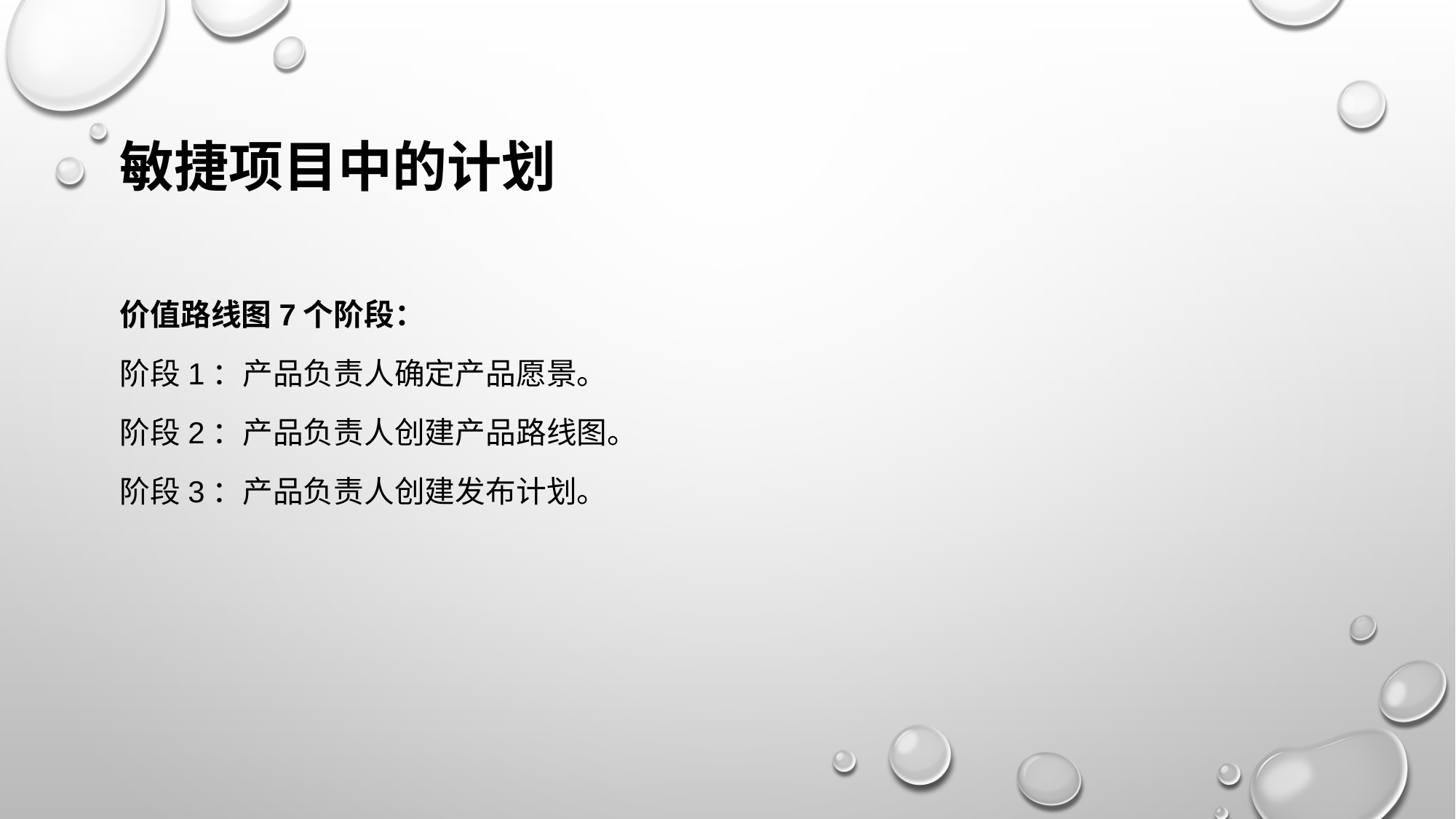

# 敏捷项目中的计划
价值路线图7个阶段：
阶段1：产品负责人确定产品愿景。
阶段2：产品负责人创建产品路线图。
阶段3：产品负责人创建发布计划。